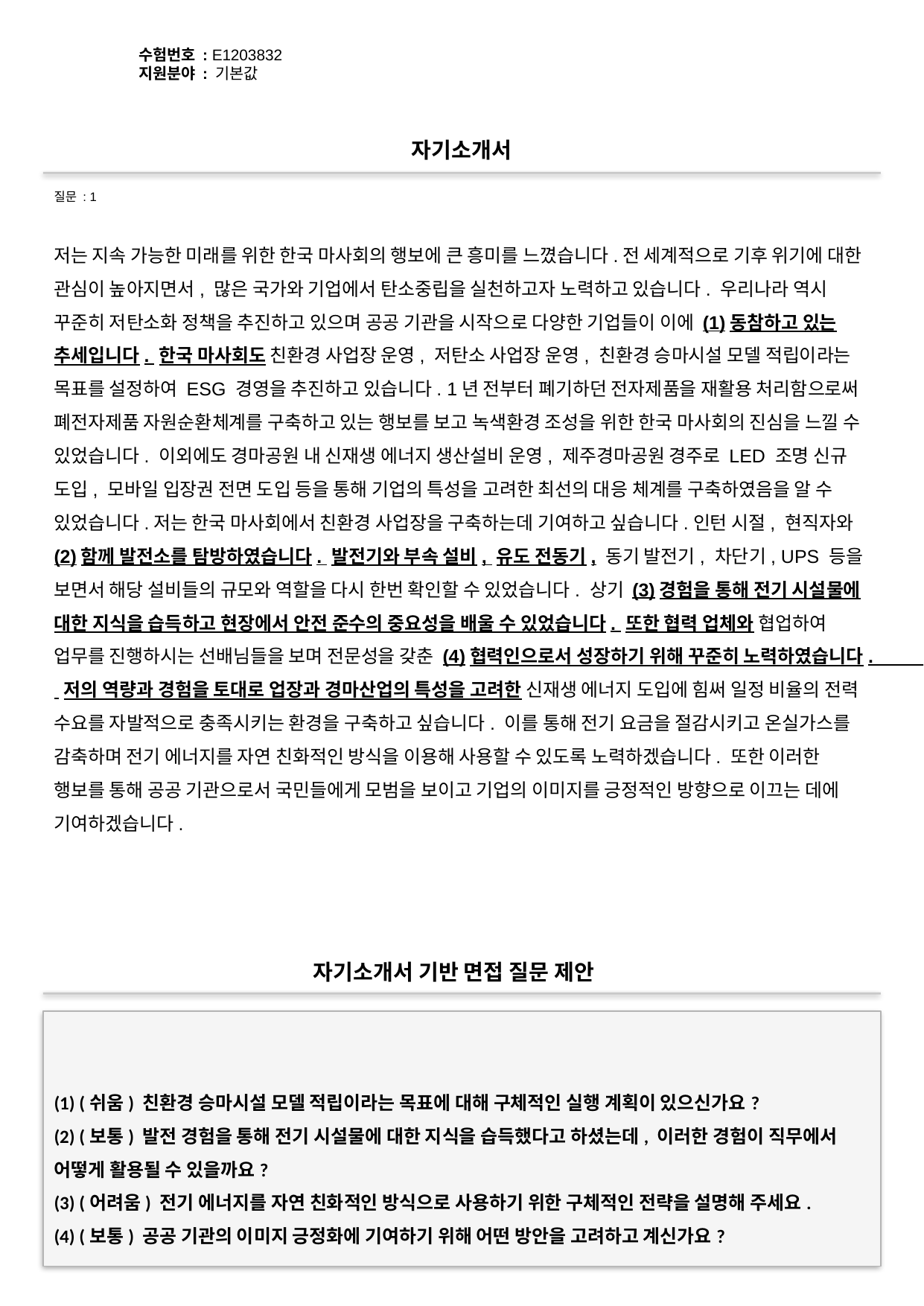

수험번호 : E1203832
지원분야 : 기본값
#

자기소개서

질문 : 1

저는 지속 가능한 미래를 위한 한국 마사회의 행보에 큰 흥미를 느꼈습니다.전 세계적으로 기후 위기에 대한 관심이 높아지면서, 많은 국가와 기업에서 탄소중립을 실천하고자 노력하고 있습니다. 우리나라 역시 꾸준히 저탄소화 정책을 추진하고 있으며 공공 기관을 시작으로 다양한 기업들이 이에 (1)동참하고 있는 추세입니다. 한국 마사회도 친환경 사업장 운영, 저탄소 사업장 운영, 친환경 승마시설 모델 적립이라는 목표를 설정하여 ESG 경영을 추진하고 있습니다. 1년 전부터 폐기하던 전자제품을 재활용 처리함으로써 폐전자제품 자원순환체계를 구축하고 있는 행보를 보고 녹색환경 조성을 위한 한국 마사회의 진심을 느낄 수 있었습니다. 이외에도 경마공원 내 신재생 에너지 생산설비 운영, 제주경마공원 경주로 LED 조명 신규 도입, 모바일 입장권 전면 도입 등을 통해 기업의 특성을 고려한 최선의 대응 체계를 구축하였음을 알 수 있었습니다.저는 한국 마사회에서 친환경 사업장을 구축하는데 기여하고 싶습니다.인턴 시절, 현직자와 (2)함께 발전소를 탐방하였습니다. 발전기와 부속 설비, 유도 전동기, 동기 발전기, 차단기, UPS 등을 보면서 해당 설비들의 규모와 역할을 다시 한번 확인할 수 있었습니다. 상기 (3)경험을 통해 전기 시설물에 대한 지식을 습득하고 현장에서 안전 준수의 중요성을 배울 수 있었습니다. 또한 협력 업체와 협업하여 업무를 진행하시는 선배님들을 보며 전문성을 갖춘 (4)협력인으로서 성장하기 위해 꾸준히 노력하였습니다. 저의 역량과 경험을 토대로 업장과 경마산업의 특성을 고려한 신재생 에너지 도입에 힘써 일정 비율의 전력 수요를 자발적으로 충족시키는 환경을 구축하고 싶습니다. 이를 통해 전기 요금을 절감시키고 온실가스를 감축하며 전기 에너지를 자연 친화적인 방식을 이용해 사용할 수 있도록 노력하겠습니다. 또한 이러한 행보를 통해 공공 기관으로서 국민들에게 모범을 보이고 기업의 이미지를 긍정적인 방향으로 이끄는 데에 기여하겠습니다.

자기소개서 기반 면접 질문 제안

(1) (쉬움) 친환경 승마시설 모델 적립이라는 목표에 대해 구체적인 실행 계획이 있으신가요?
(2) (보통) 발전 경험을 통해 전기 시설물에 대한 지식을 습득했다고 하셨는데, 이러한 경험이 직무에서 어떻게 활용될 수 있을까요?
(3) (어려움) 전기 에너지를 자연 친화적인 방식으로 사용하기 위한 구체적인 전략을 설명해 주세요.
(4) (보통) 공공 기관의 이미지 긍정화에 기여하기 위해 어떤 방안을 고려하고 계신가요?